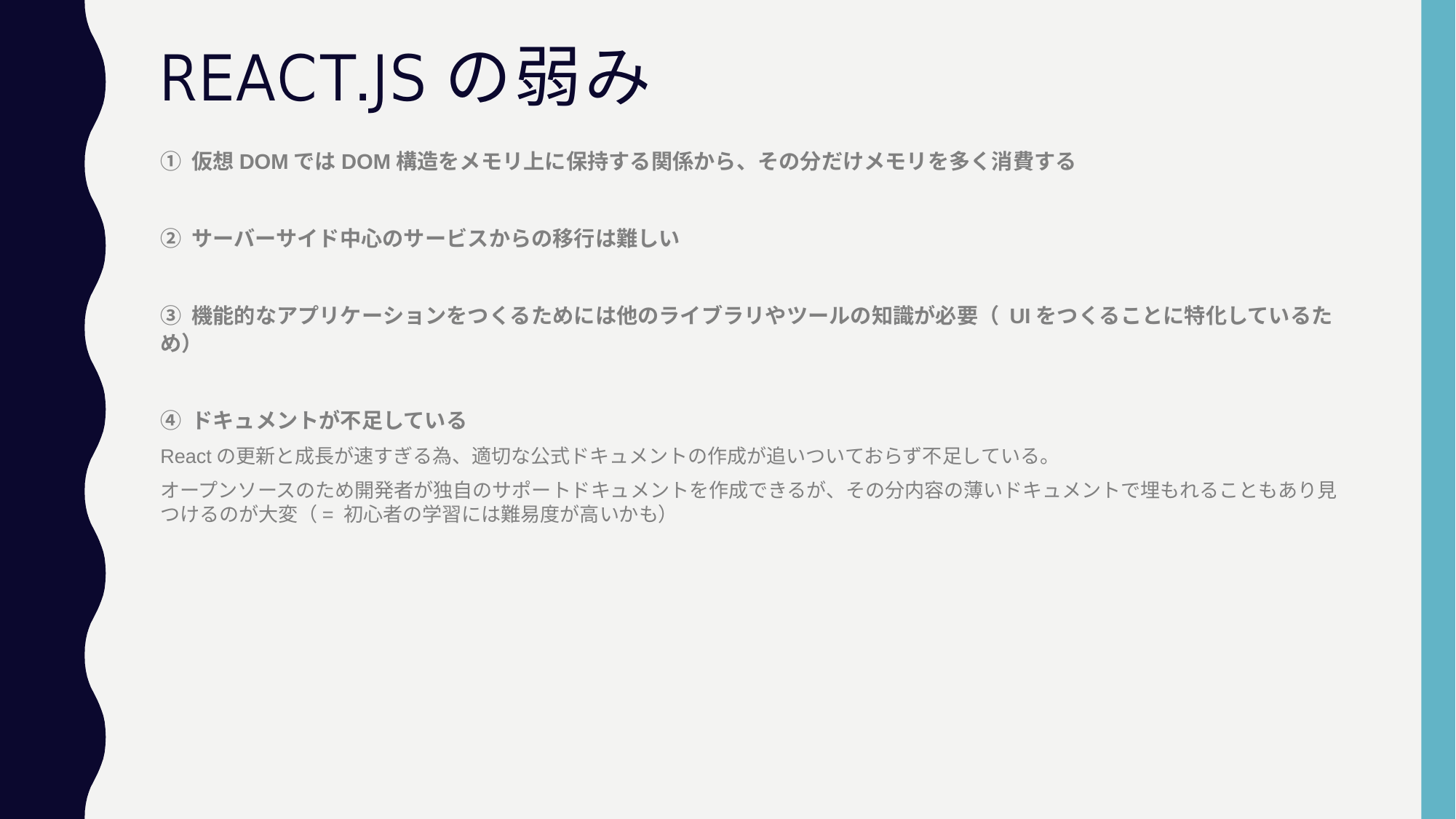

# React.jsの弱み
① 仮想DOMではDOM構造をメモリ上に保持する関係から、その分だけメモリを多く消費する

② サーバーサイド中心のサービスからの移行は難しい

③ 機能的なアプリケーションをつくるためには他のライブラリやツールの知識が必要（ UIをつくることに特化しているため）

④ ドキュメントが不足している
Reactの更新と成長が速すぎる為、適切な公式ドキュメントの作成が追いついておらず不足している。
オープンソースのため開発者が独自のサポートドキュメントを作成できるが、その分内容の薄いドキュメントで埋もれることもあり見つけるのが大変（= 初心者の学習には難易度が高いかも）